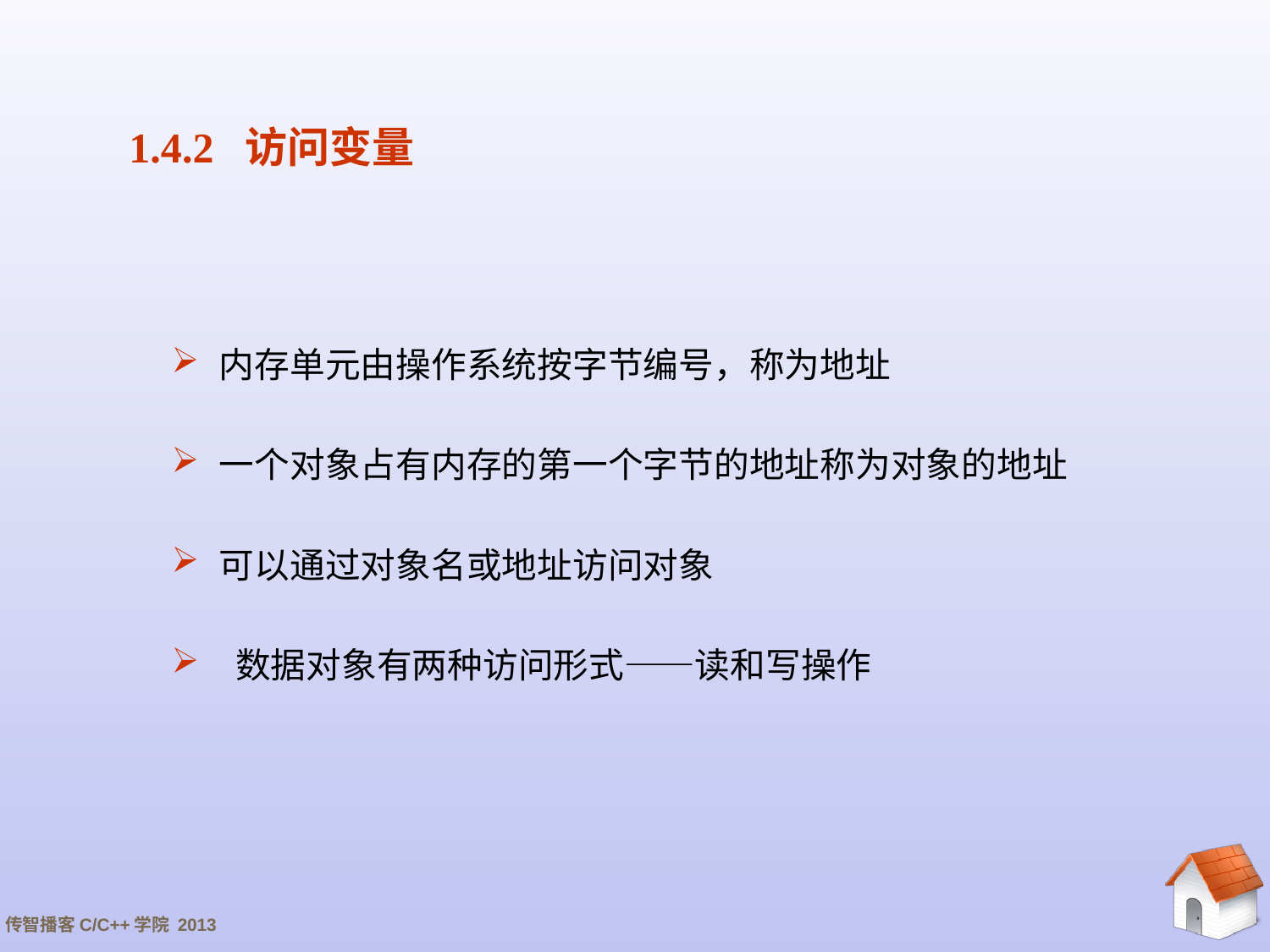

# 1.4.2  访问变量
内存单元由操作系统按字节编号，称为地址
一个对象占有内存的第一个字节的地址称为对象的地址
可以通过对象名或地址访问对象
 数据对象有两种访问形式——读和写操作